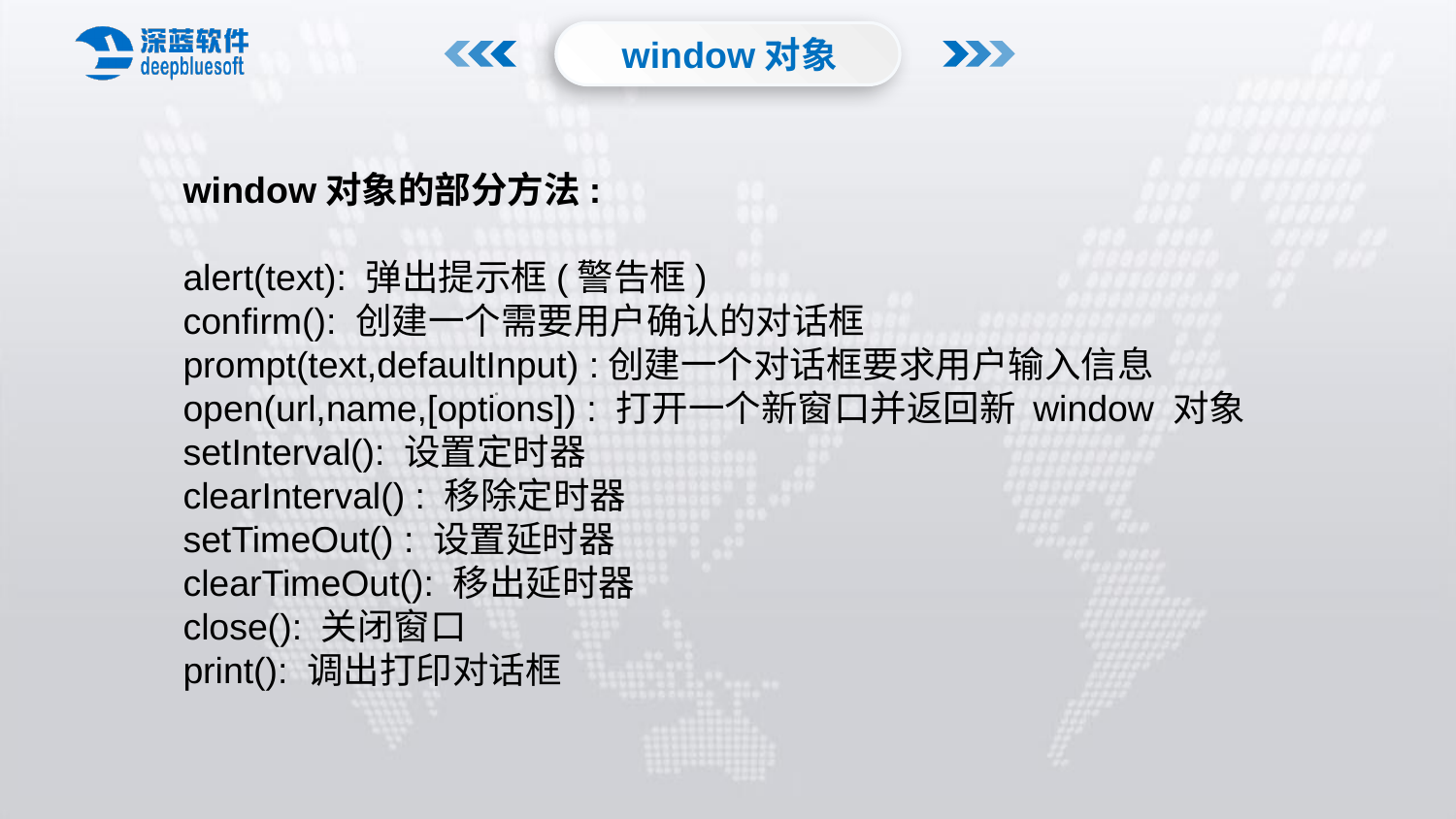

window对象

window对象的部分方法:

alert(text): 弹出提示框(警告框)
confirm(): 创建一个需要用户确认的对话框
prompt(text,defaultInput) :创建一个对话框要求用户输入信息
open(url,name,[options]) : 打开一个新窗口并返回新 window 对象
setInterval(): 设置定时器
clearInterval() : 移除定时器
setTimeOut() : 设置延时器
clearTimeOut(): 移出延时器
close(): 关闭窗口
print(): 调出打印对话框